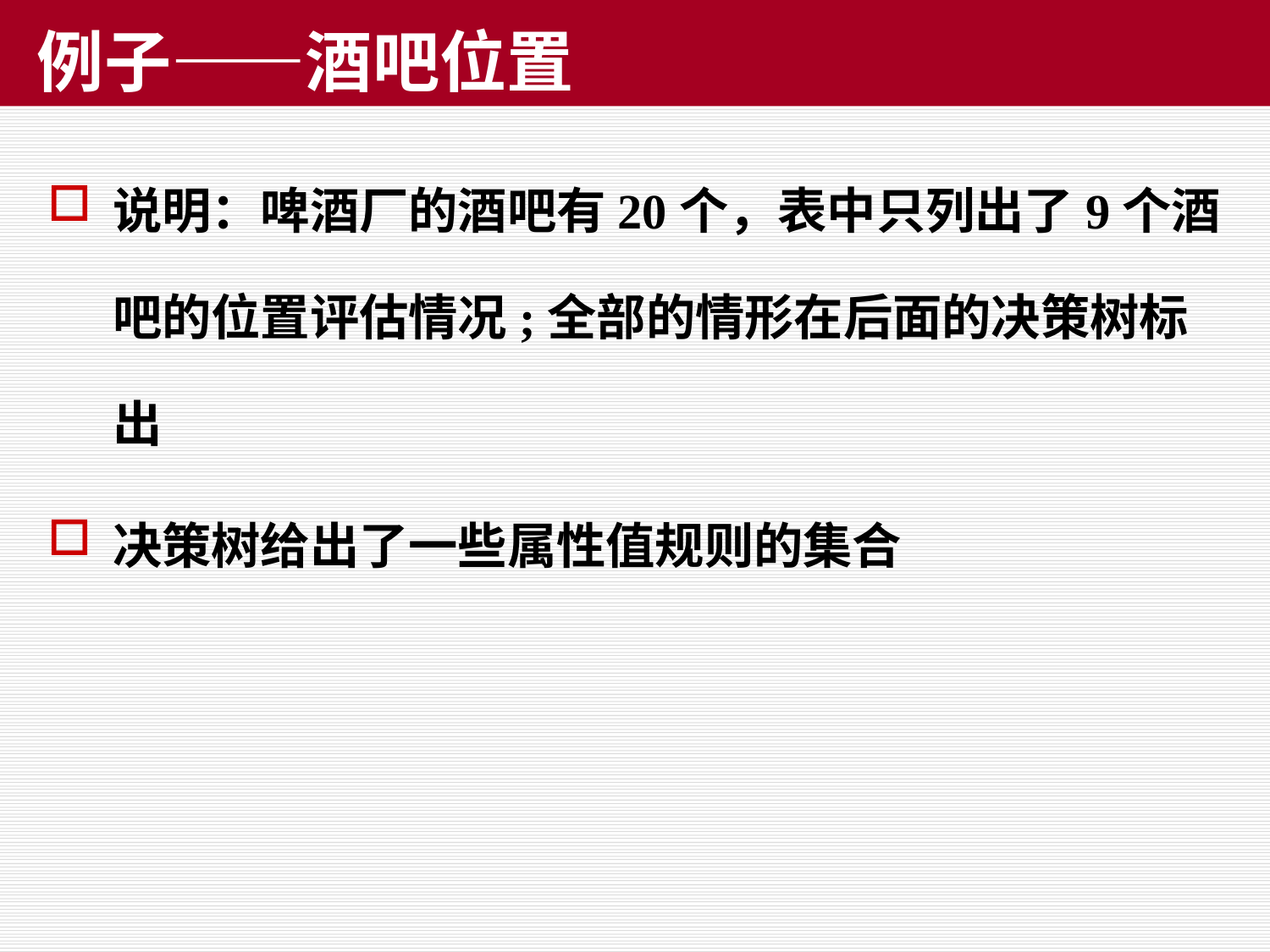

# 例子——酒吧位置
说明：啤酒厂的酒吧有20个，表中只列出了9个酒吧的位置评估情况;全部的情形在后面的决策树标出
决策树给出了一些属性值规则的集合